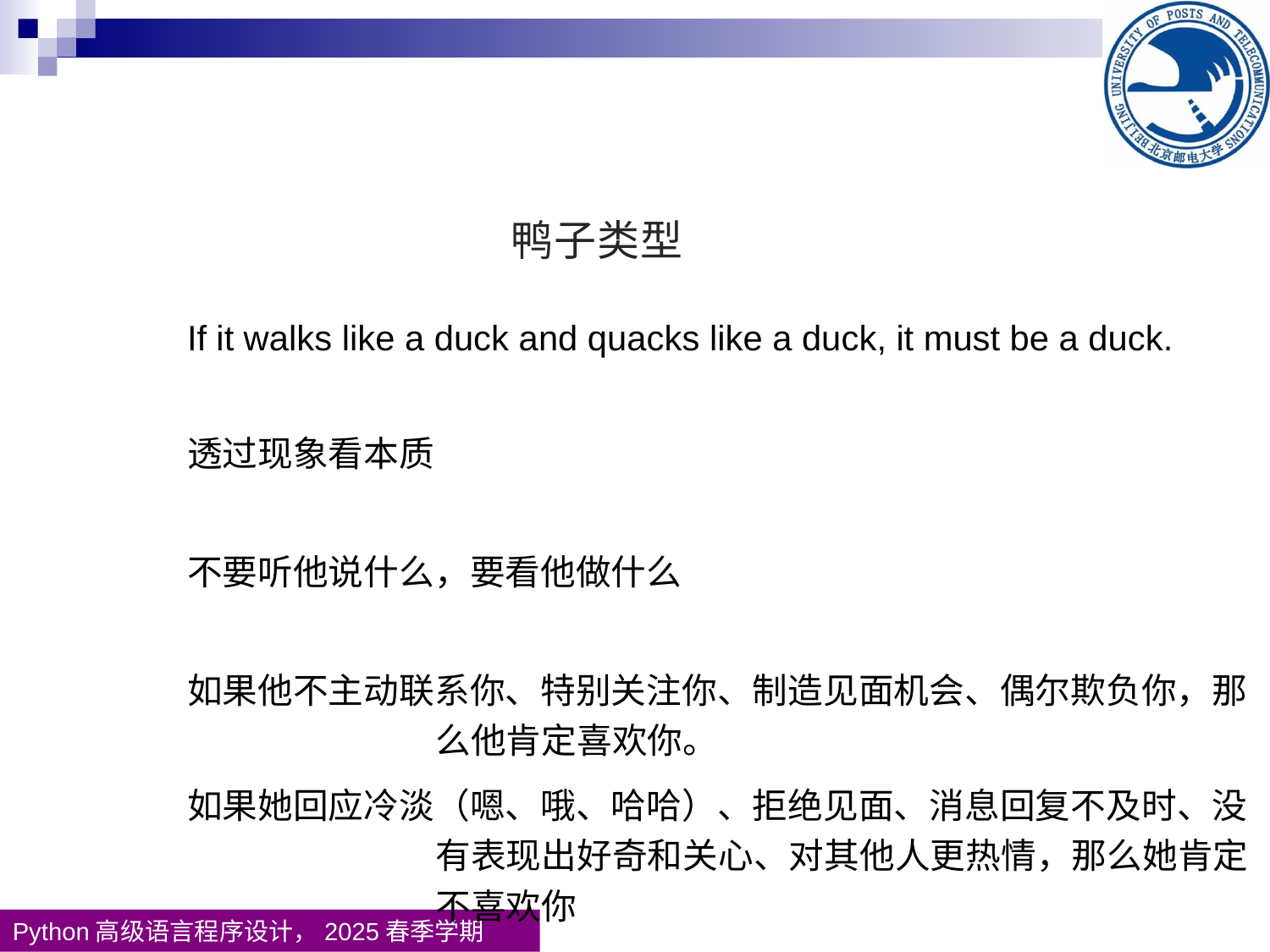

| 鸭子类型 If it walks like a duck and quacks like a duck, it must be a duck. 透过现象看本质 不要听他说什么，要看他做什么 如果他不主动联系你、特别关注你、制造见面机会、偶尔欺负你，那么他肯定喜欢你。 如果她回应冷淡（嗯、哦、哈哈）、拒绝见面、消息回复不及时、没有表现出好奇和关心、对其他人更热情，那么她肯定不喜欢你 |
| --- |